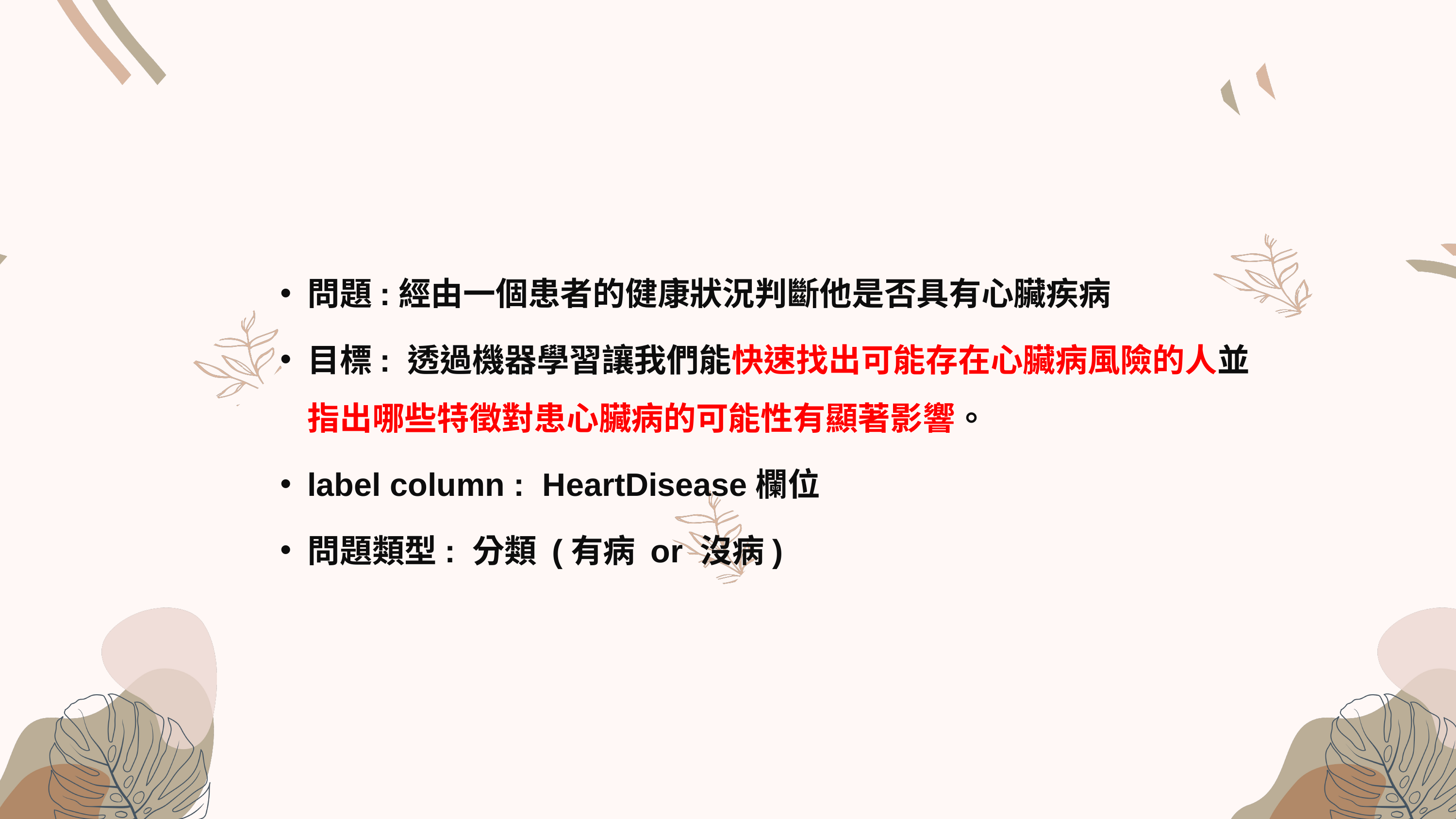

問題:經由一個患者的健康狀況判斷他是否具有心臟疾病
目標: 透過機器學習讓我們能快速找出可能存在心臟病風險的人並指出哪些特徵對患心臟病的可能性有顯著影響。
label column :  HeartDisease欄位
問題類型: 分類 (有病 or 沒病)